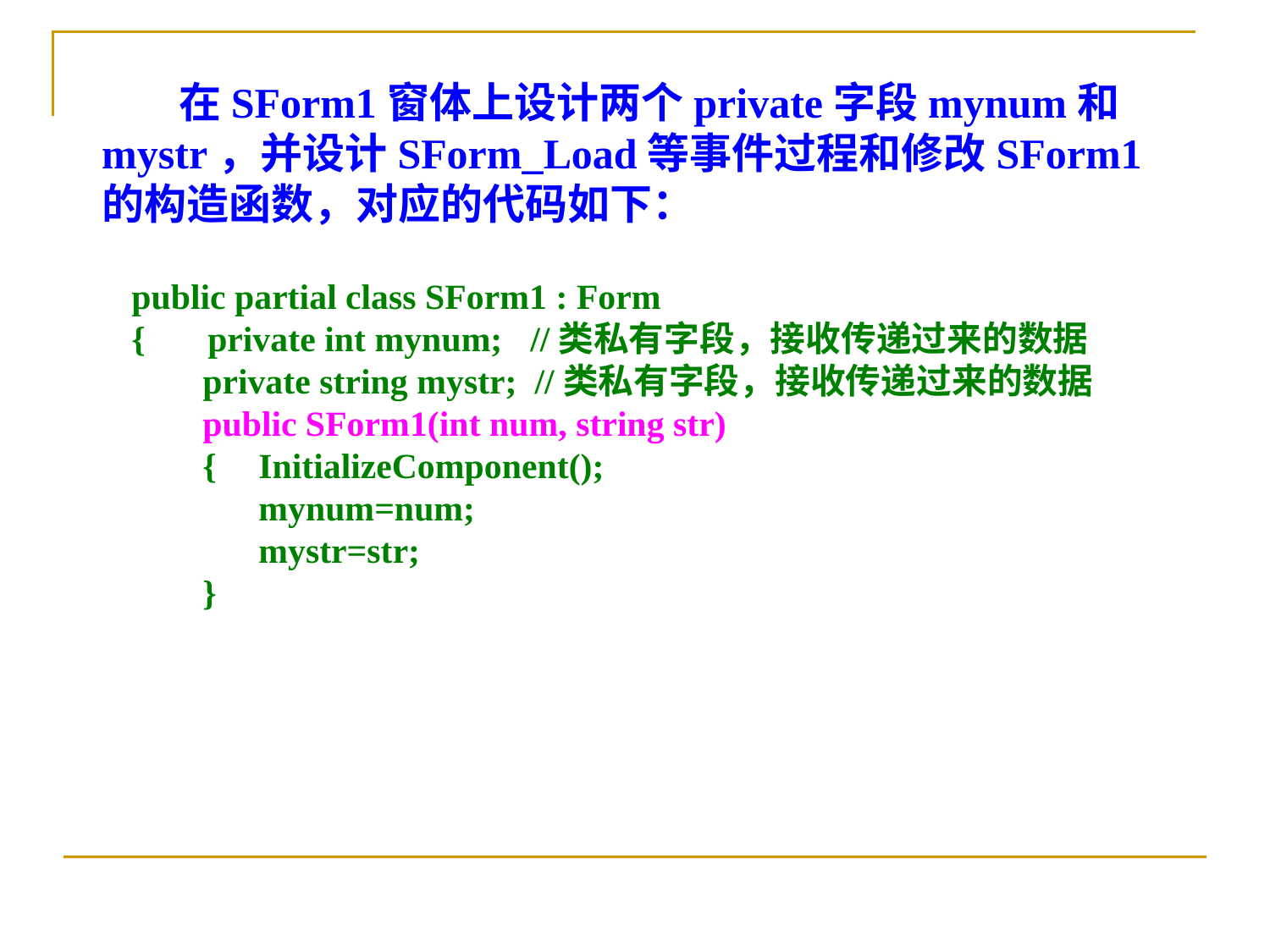

在SForm1窗体上设计两个private字段mynum和mystr，并设计SForm_Load等事件过程和修改SForm1的构造函数，对应的代码如下：
public partial class SForm1 : Form
{       private int mynum;	  //类私有字段，接收传递过来的数据
        private string mystr;  //类私有字段，接收传递过来的数据
        public SForm1(int num, string str)
        {	InitializeComponent();
        	mynum=num;
        	mystr=str;
        }